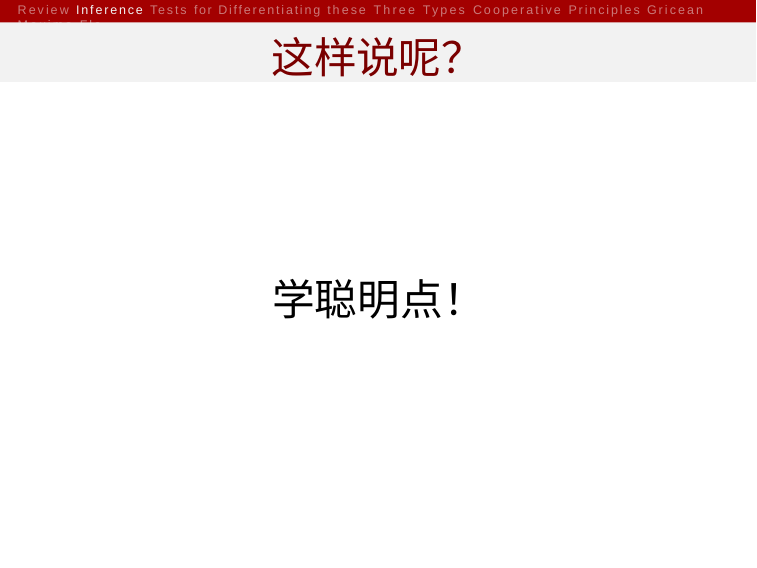

Review Inference Tests for Differentiating these Three Types Cooperative Principles Gricean Maxims Flo
这样说呢？
学聪明点！